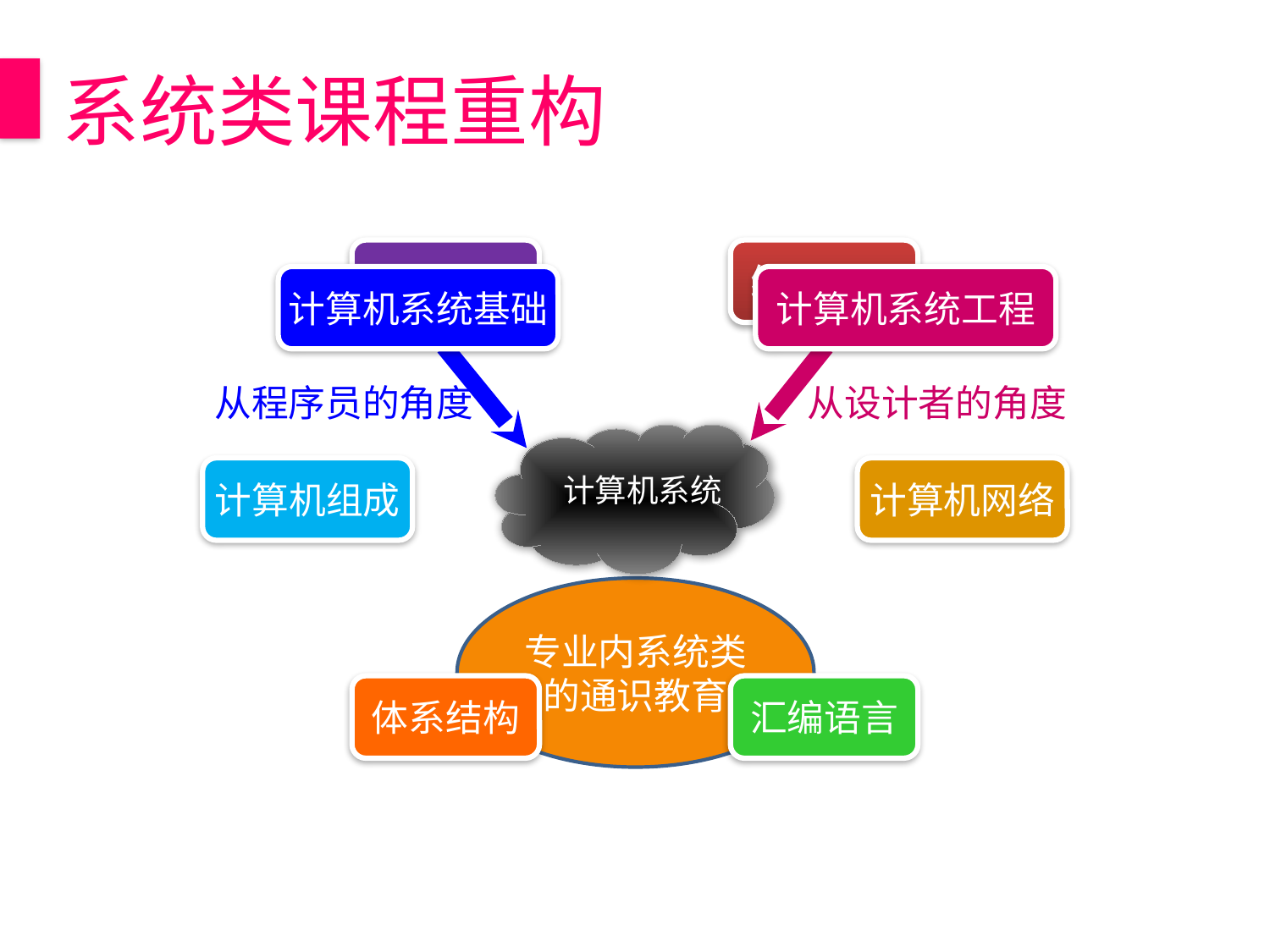

系统类课程重构

操作系统
编译原理
体系结构
汇编语言
计算机组成
计算机网络
计算机系统基础
计算机系统工程
从程序员的角度
从设计者的角度

计算机系统
专业内系统类的通识教育